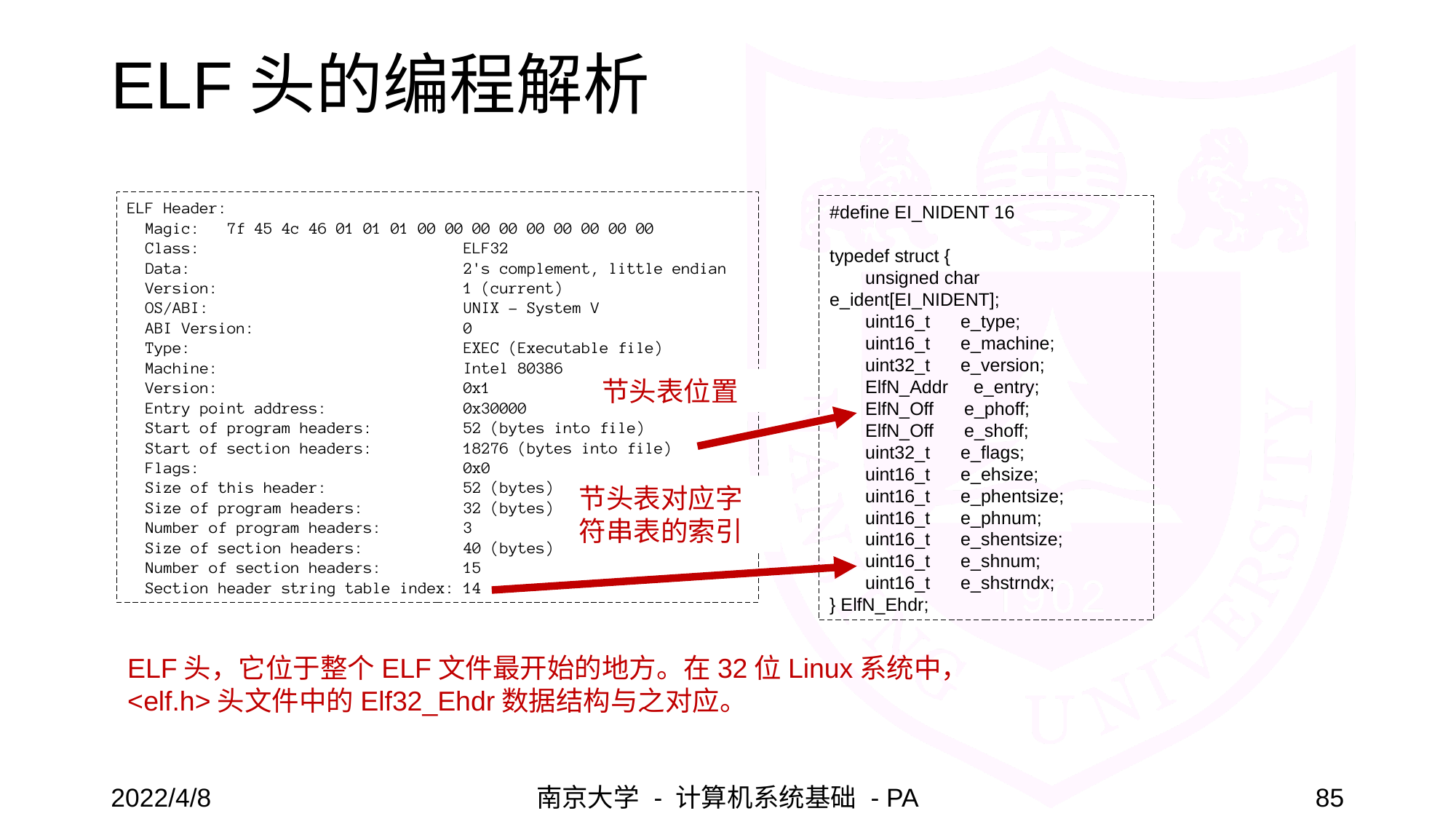

# ELF头的编程解析
ELF Header:
  Magic:   7f 45 4c 46 01 01 01 00 00 00 00 00 00 00 00 00
  Class:                             ELF32
  Data:                              2's complement, little endian
  Version:                           1 (current)
  OS/ABI:                            UNIX - System V
  ABI Version:                       0
  Type:                              EXEC (Executable file)
  Machine:                           Intel 80386
  Version:                           0x1
  Entry point address:               0x30000
  Start of program headers:          52 (bytes into file)
  Start of section headers:          18276 (bytes into file)
  Flags:                             0x0
  Size of this header:               52 (bytes)
  Size of program headers:           32 (bytes)
  Number of program headers:         3
  Size of section headers:           40 (bytes)
  Number of section headers:         15
  Section header string table index: 14
#define EI_NIDENT 16

typedef struct {
       unsigned char e_ident[EI_NIDENT];
       uint16_t      e_type;
       uint16_t      e_machine;
       uint32_t      e_version;
       ElfN_Addr     e_entry;
       ElfN_Off      e_phoff;
       ElfN_Off      e_shoff;
       uint32_t      e_flags;
       uint16_t      e_ehsize;
       uint16_t      e_phentsize;
       uint16_t      e_phnum;
       uint16_t      e_shentsize;
       uint16_t      e_shnum;
       uint16_t      e_shstrndx;
} ElfN_Ehdr;
节头表位置
节头表对应字符串表的索引
ELF头，它位于整个ELF文件最开始的地方。在32位Linux系统中，<elf.h>头文件中的Elf32_Ehdr数据结构与之对应。
2022/4/8
南京大学 - 计算机系统基础 - PA
85